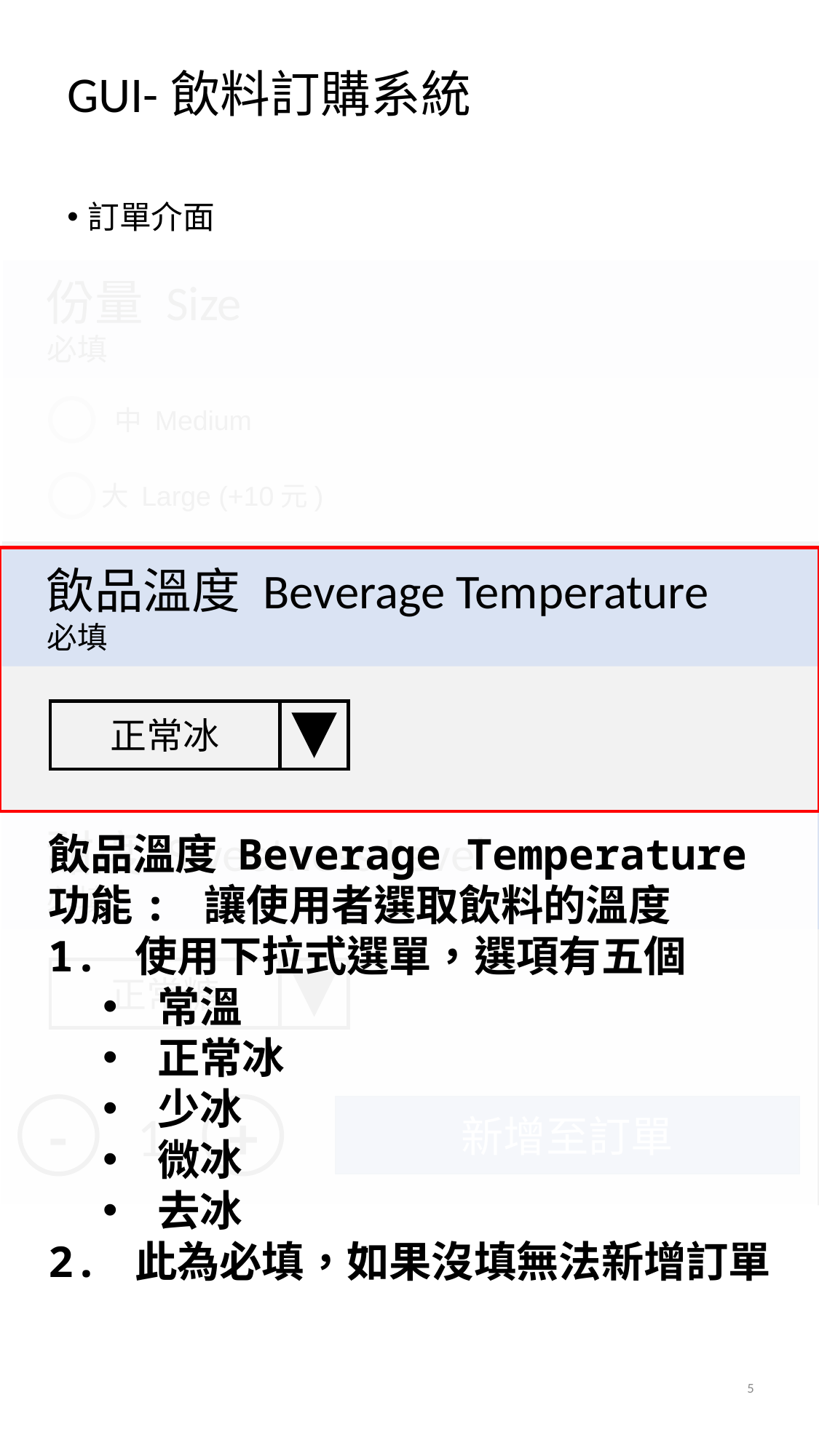

# GUI-飲料訂購系統
訂單介面

  份量 Size
    必填

中 Medium

大 Large (+10元)

  飲品溫度 Beverage Temperature
    必填
正常冰

  甜度 Sweetness Level
    必填

飲品溫度 Beverage Temperature
功能: 讓使用者選取飲料的溫度
1. 使用下拉式選單，選項有五個
常溫
正常冰
少冰
微冰
去冰
2. 此為必填，如果沒填無法新增訂單
正常糖

-
+
新增至訂單
1
5